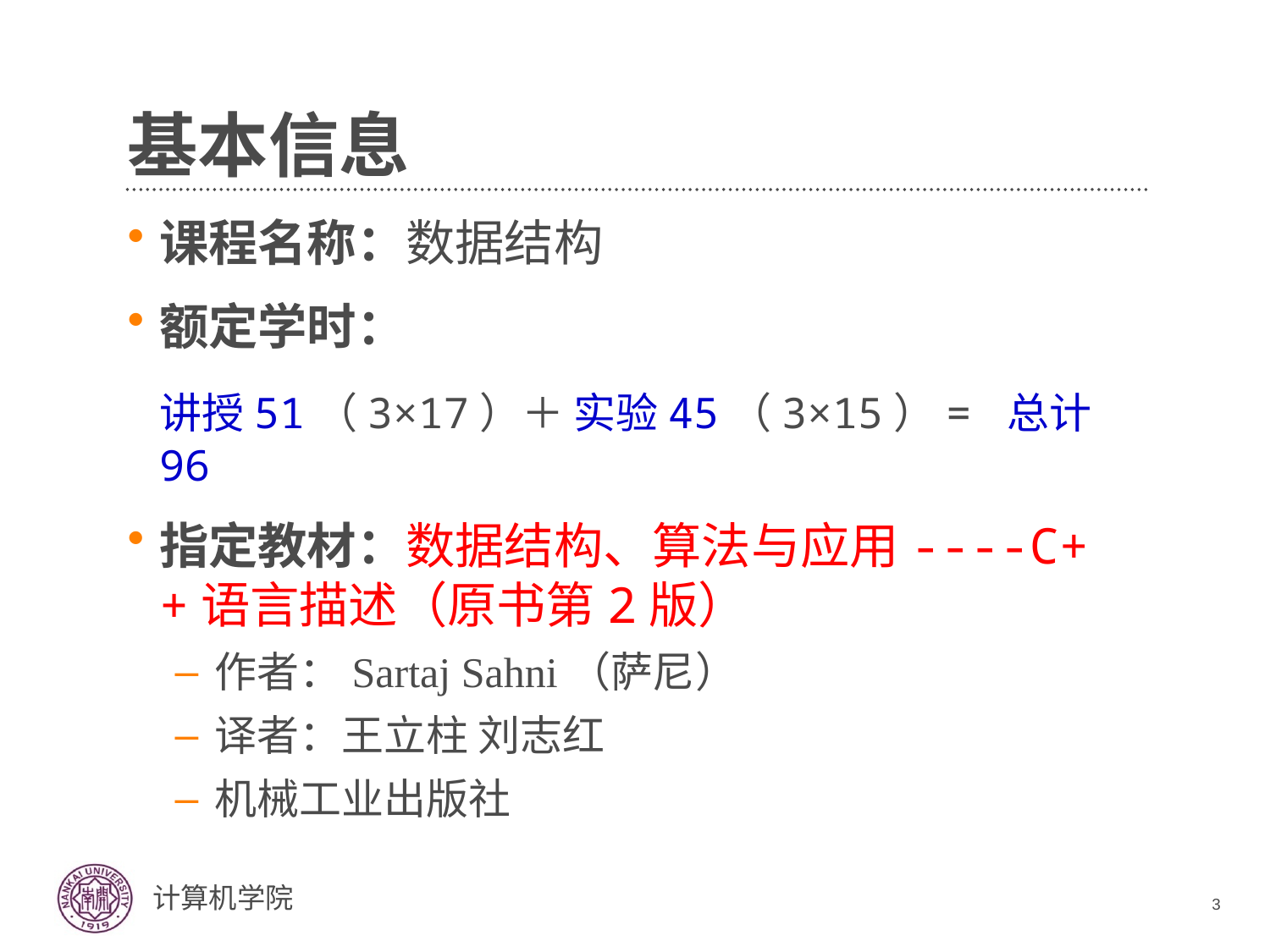

# 基本信息
课程名称：数据结构
额定学时：
	讲授51（3×17）＋ 实验45（3×15）= 总计96
指定教材：数据结构、算法与应用----C++语言描述（原书第2版）
作者：Sartaj Sahni（萨尼）
译者：王立柱 刘志红
机械工业出版社
3